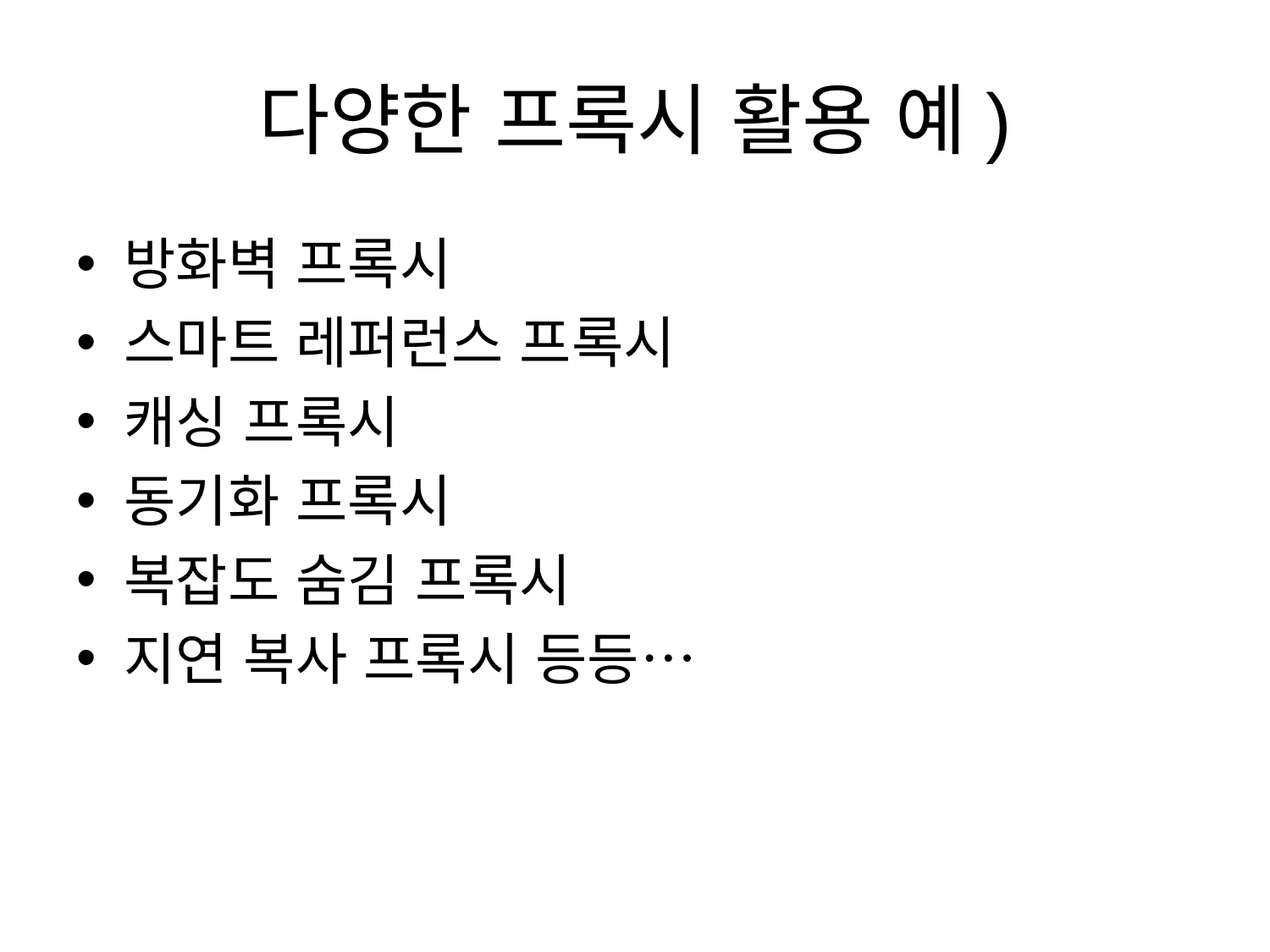

# 다양한 프록시 활용 예)
방화벽 프록시
스마트 레퍼런스 프록시
캐싱 프록시
동기화 프록시
복잡도 숨김 프록시
지연 복사 프록시 등등…